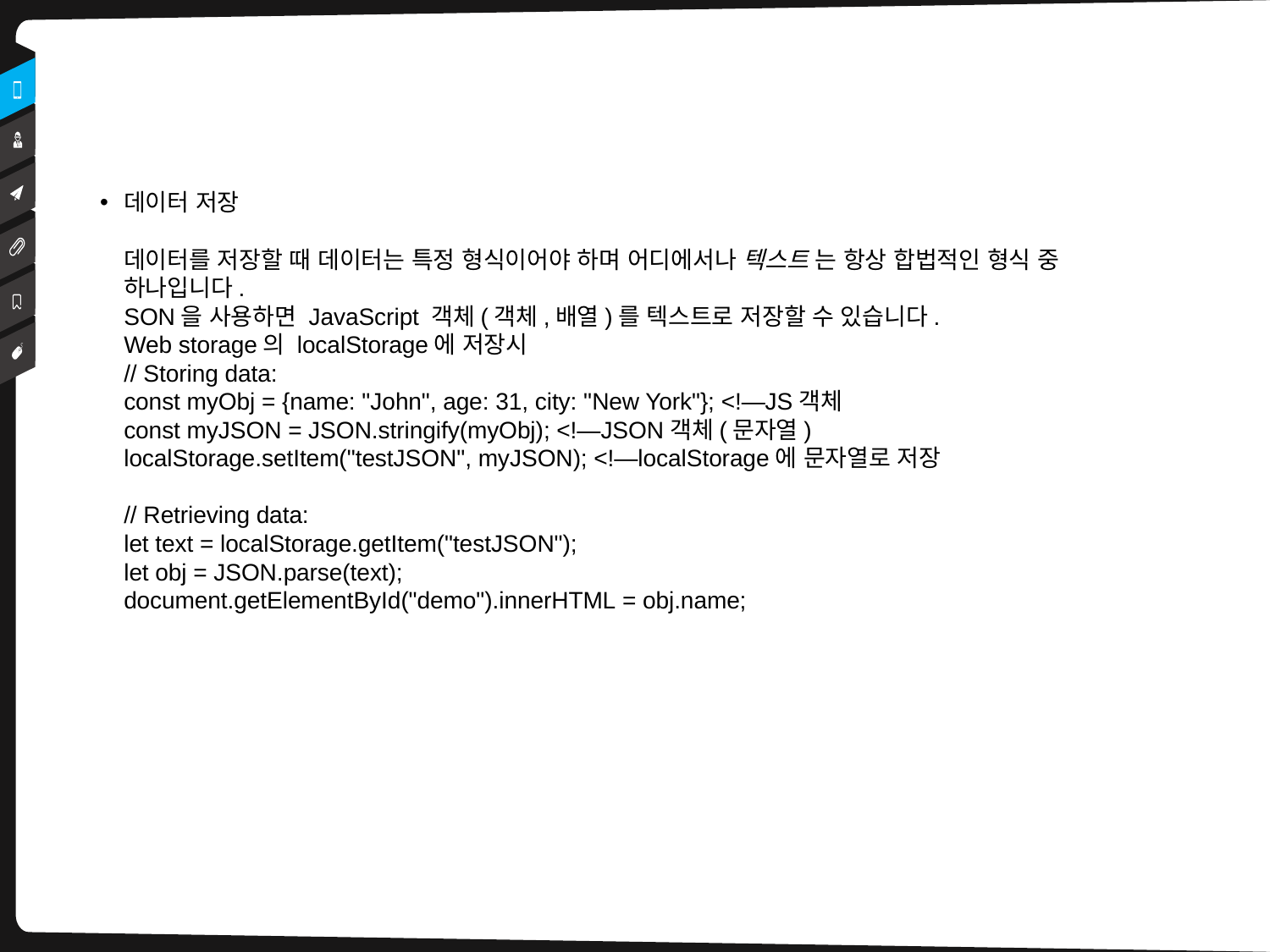

데이터 저장
데이터를 저장할 때 데이터는 특정 형식이어야 하며 어디에서나 텍스트 는 항상 합법적인 형식 중 하나입니다.
SON을 사용하면 JavaScript 객체(객체,배열)를 텍스트로 저장할 수 있습니다.
Web storage의 localStorage에 저장시
// Storing data:
const myObj = {name: "John", age: 31, city: "New York"}; <!—JS객체
const myJSON = JSON.stringify(myObj); <!—JSON객체(문자열)
localStorage.setItem("testJSON", myJSON); <!—localStorage에 문자열로 저장
// Retrieving data:
let text = localStorage.getItem("testJSON");
let obj = JSON.parse(text);
document.getElementById("demo").innerHTML = obj.name;